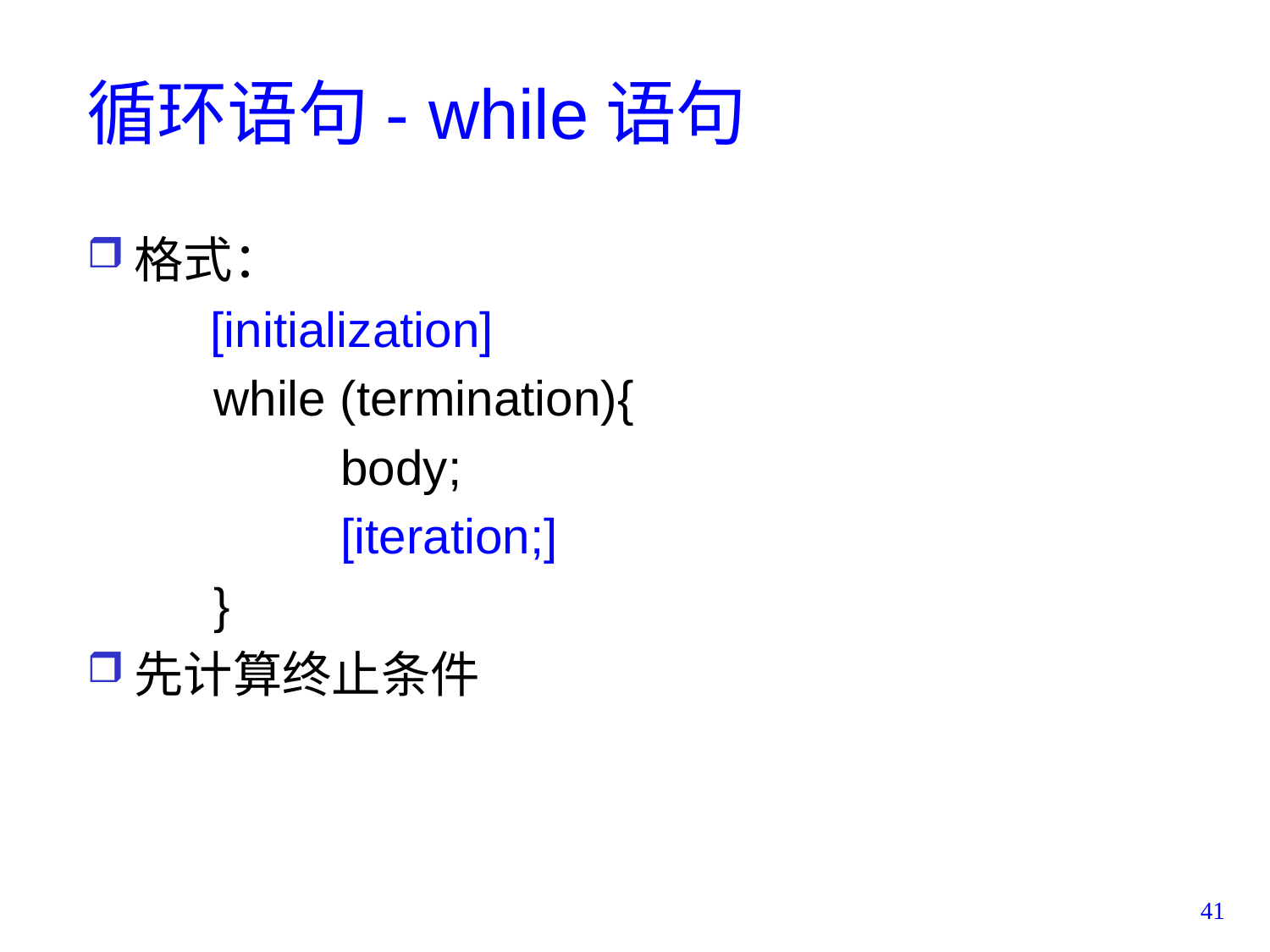

# 循环语句- while语句
格式：
         [initialization]
	while (termination){
		body;
		[iteration;]
	}
先计算终止条件

41